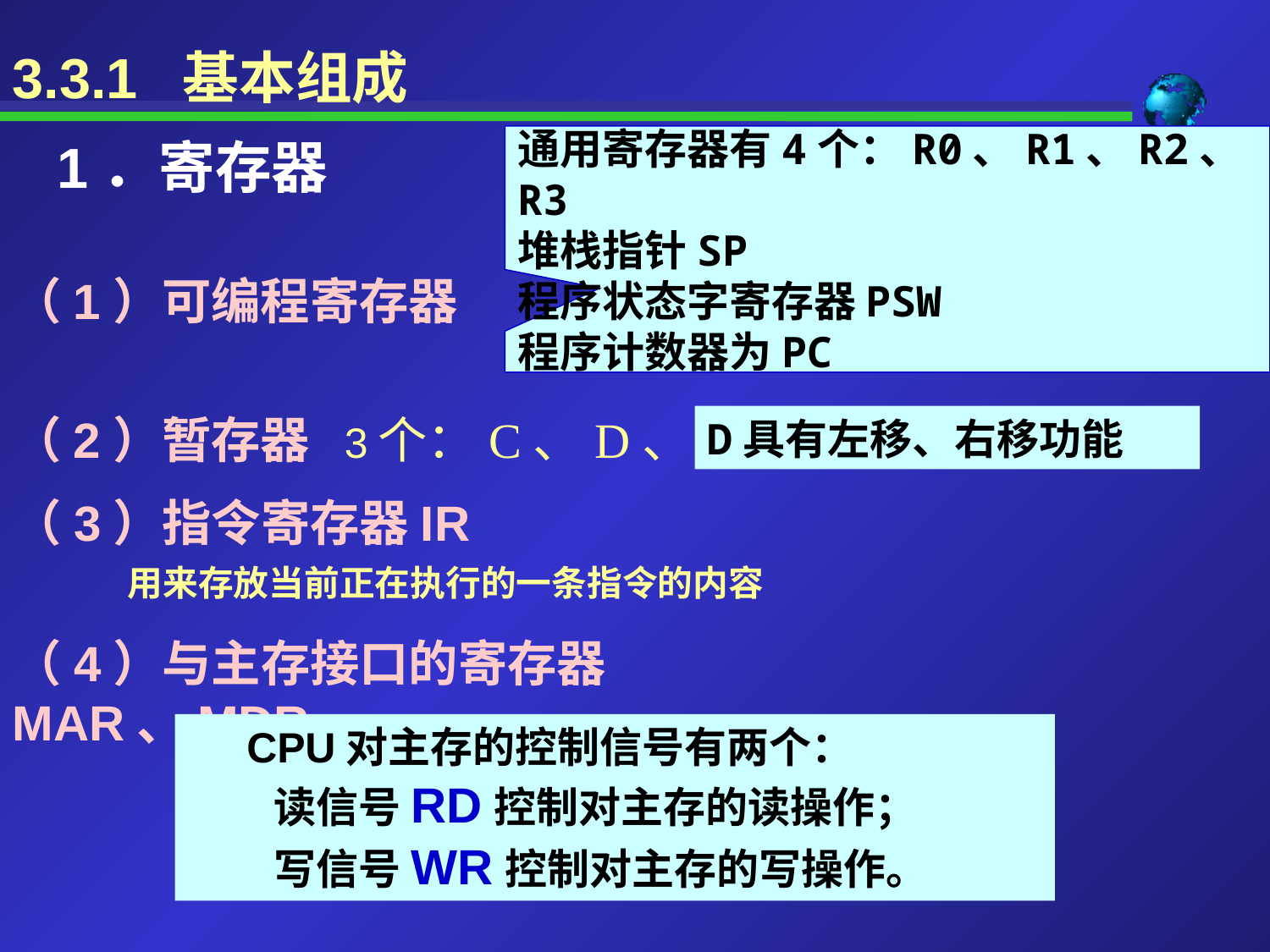

3.3.1  基本组成
1．寄存器
通用寄存器有4个：R0、R1、R2、R3
堆栈指针SP
程序状态字寄存器PSW
程序计数器为PC
（1）可编程寄存器
（2）暂存器  3个：C、D、Z
D具有左移、右移功能
（3）指令寄存器IR
用来存放当前正在执行的一条指令的内容
（4）与主存接口的寄存器MAR、MDR
     CPU对主存的控制信号有两个：
        读信号RD控制对主存的读操作；
        写信号WR控制对主存的写操作。
32